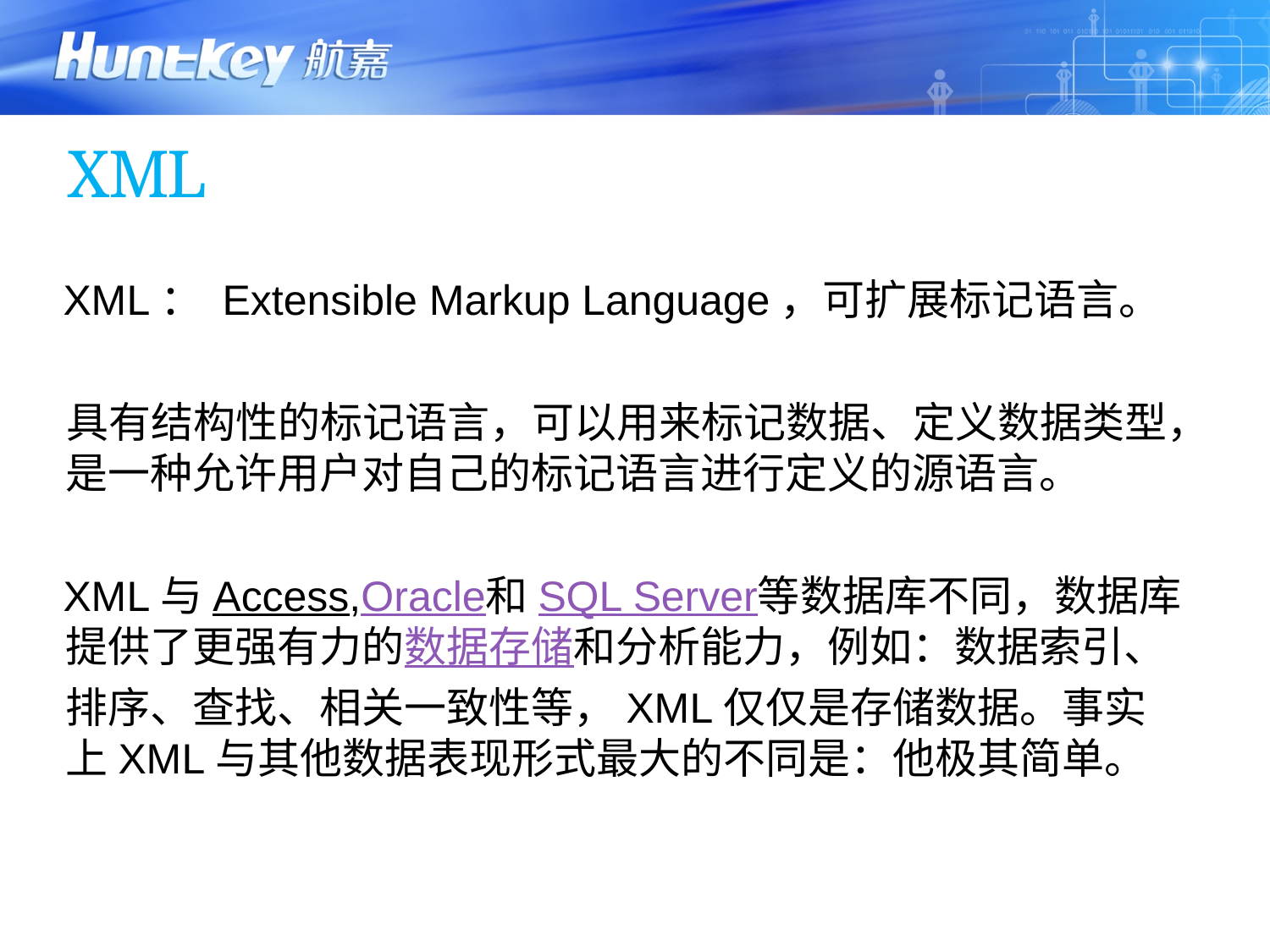

# XML
   XML： Extensible Markup Language，可扩展标记语言。

   具有结构性的标记语言，可以用来标记数据、定义数据类型，是一种允许用户对自己的标记语言进行定义的源语言。

   XML与Access,Oracle和SQL Server等数据库不同，数据库提供了更强有力的数据存储和分析能力，例如：数据索引、排序、查找、相关一致性等，XML仅仅是存储数据。事实上XML与其他数据表现形式最大的不同是：他极其简单。